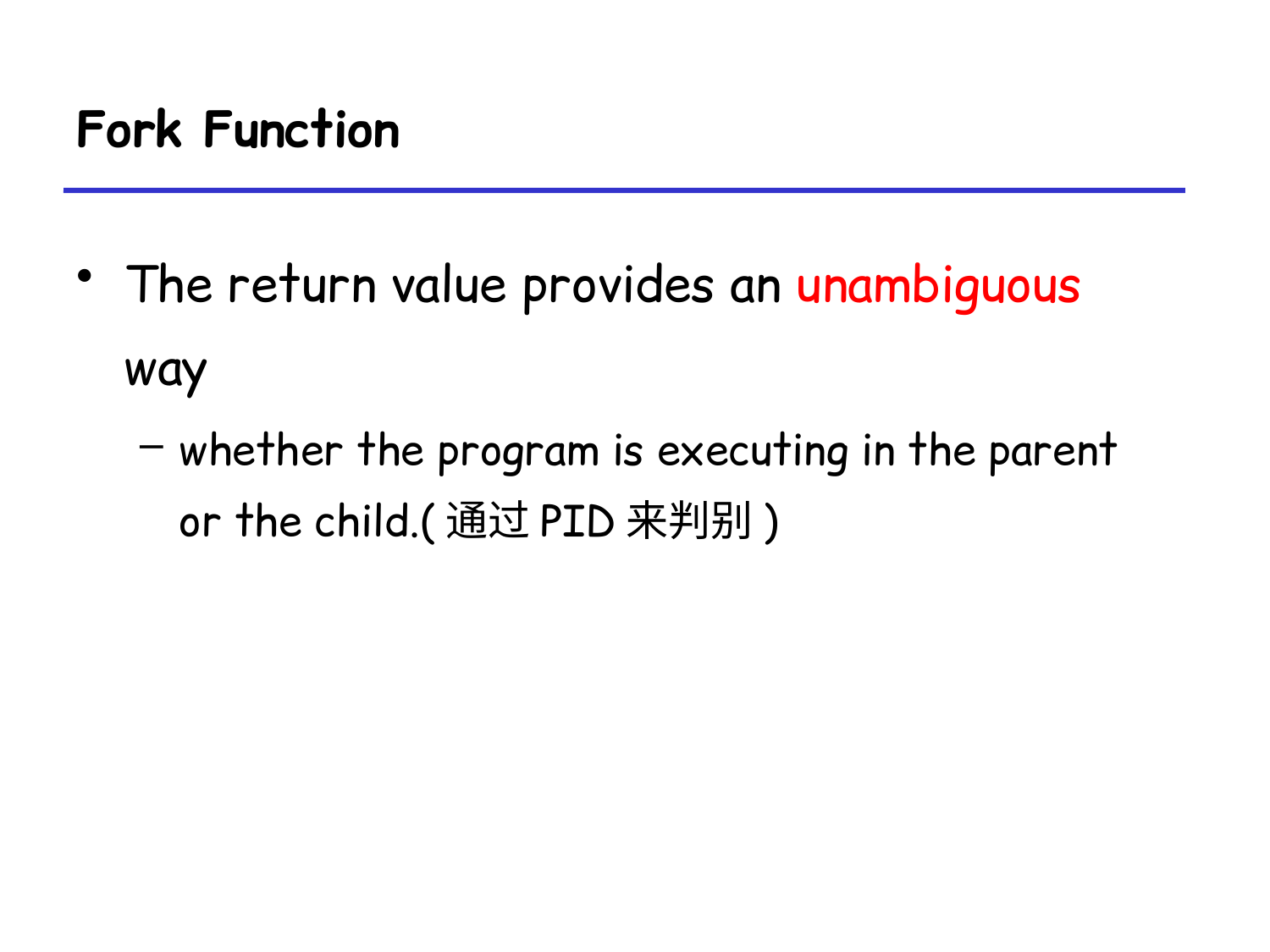

# Fork Function
The return value provides an unambiguous way
whether the program is executing in the parent or the child.(通过PID来判别)
32